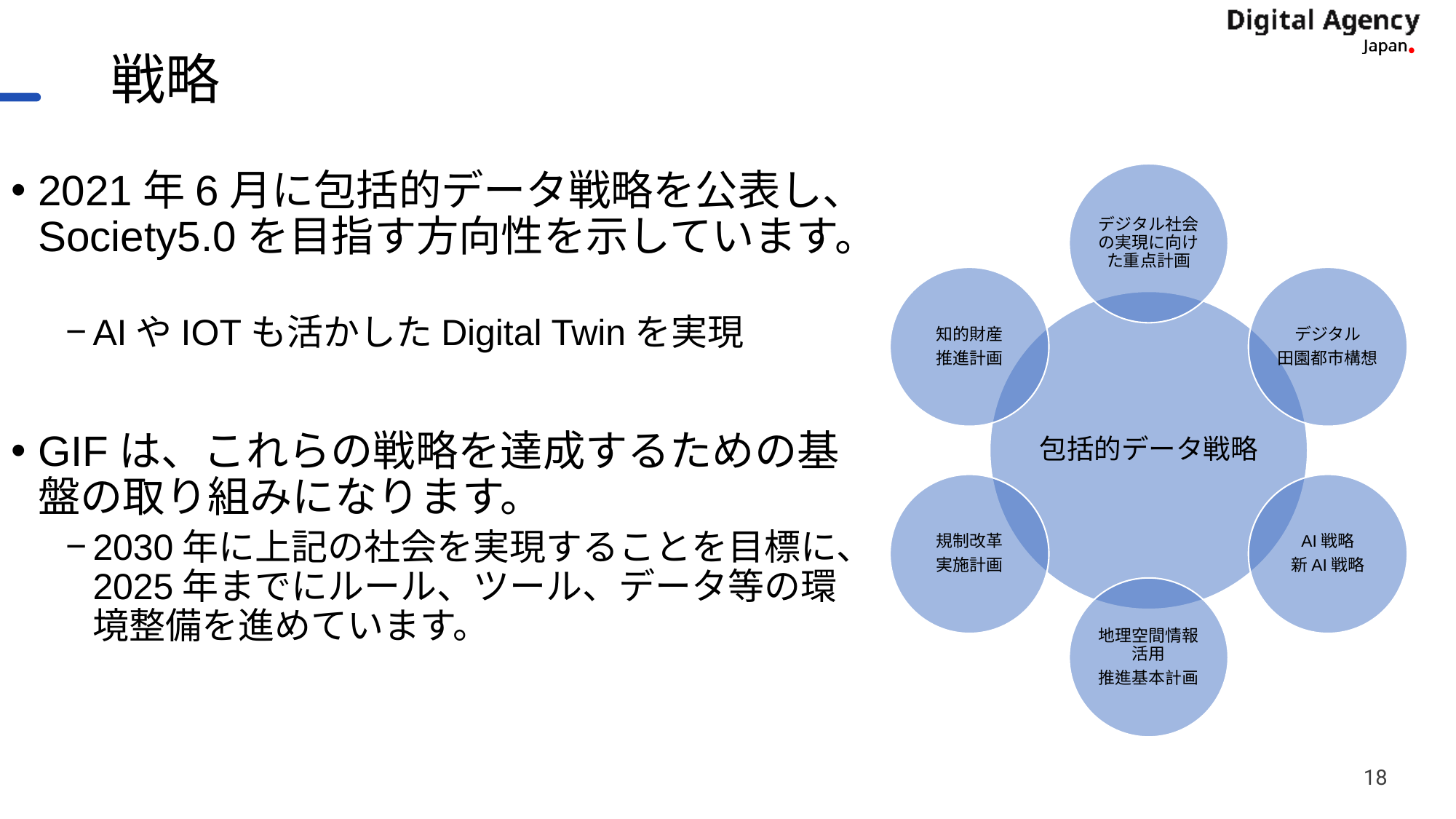

# 戦略
2021年6月に包括的データ戦略を公表し、Society5.0を目指す方向性を示しています。
AIやIOTも活かしたDigital Twinを実現

GIFは、これらの戦略を達成するための基盤の取り組みになります。
2030年に上記の社会を実現することを目標に、2025年までにルール、ツール、データ等の環境整備を進めています。
包括的データ戦略
デジタル社会の実現に向けた重点計画
デジタル
田園都市構想
AI戦略
新AI戦略
地理空間情報活用
推進基本計画
規制改革
実施計画
知的財産
推進計画
18